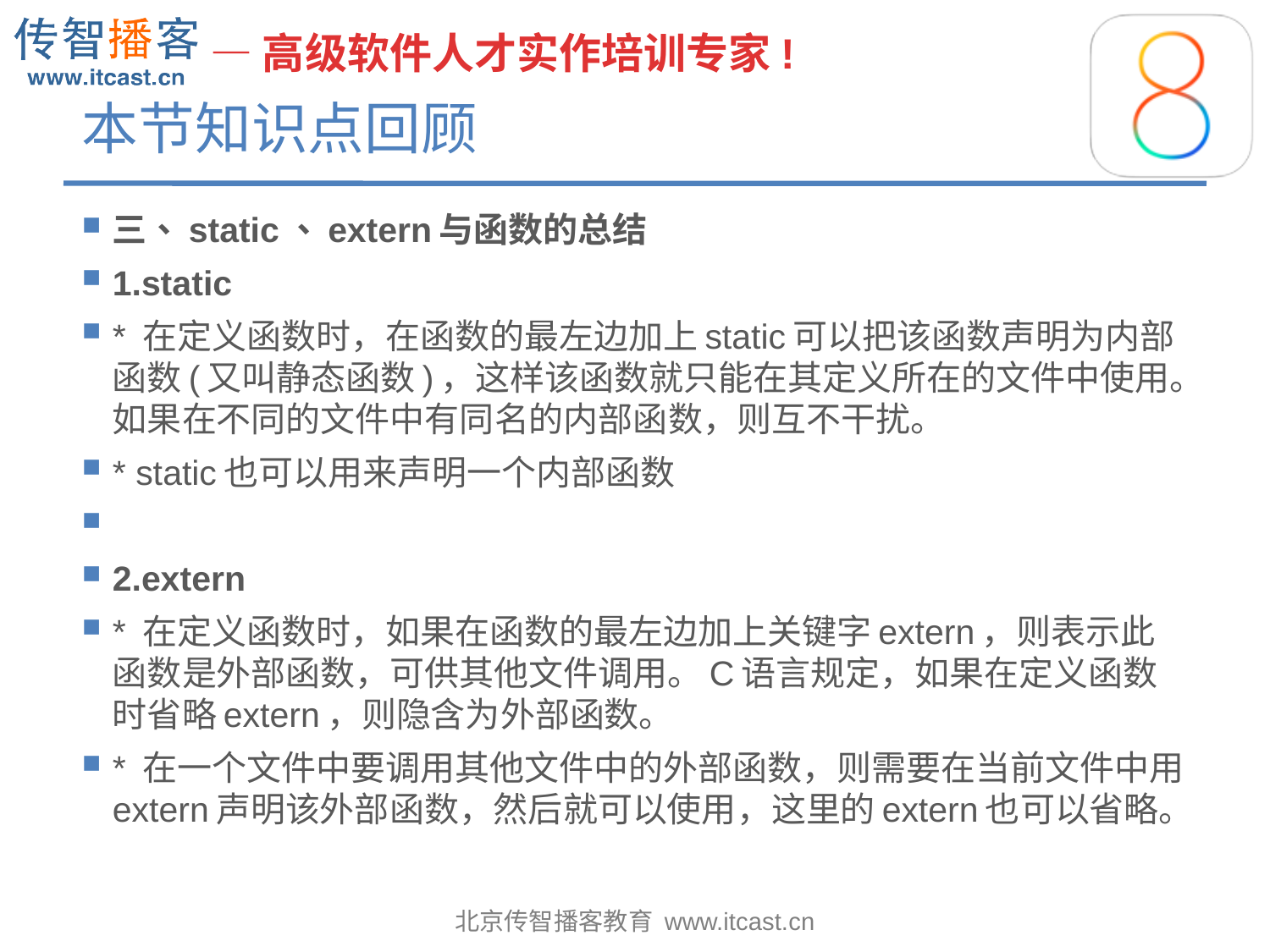

# 本节知识点回顾
三、static、extern与函数的总结
1.static
* 在定义函数时，在函数的最左边加上static可以把该函数声明为内部函数(又叫静态函数)，这样该函数就只能在其定义所在的文件中使用。如果在不同的文件中有同名的内部函数，则互不干扰。
* static也可以用来声明一个内部函数

2.extern
* 在定义函数时，如果在函数的最左边加上关键字extern，则表示此函数是外部函数，可供其他文件调用。C语言规定，如果在定义函数时省略extern，则隐含为外部函数。
* 在一个文件中要调用其他文件中的外部函数，则需要在当前文件中用extern声明该外部函数，然后就可以使用，这里的extern也可以省略。